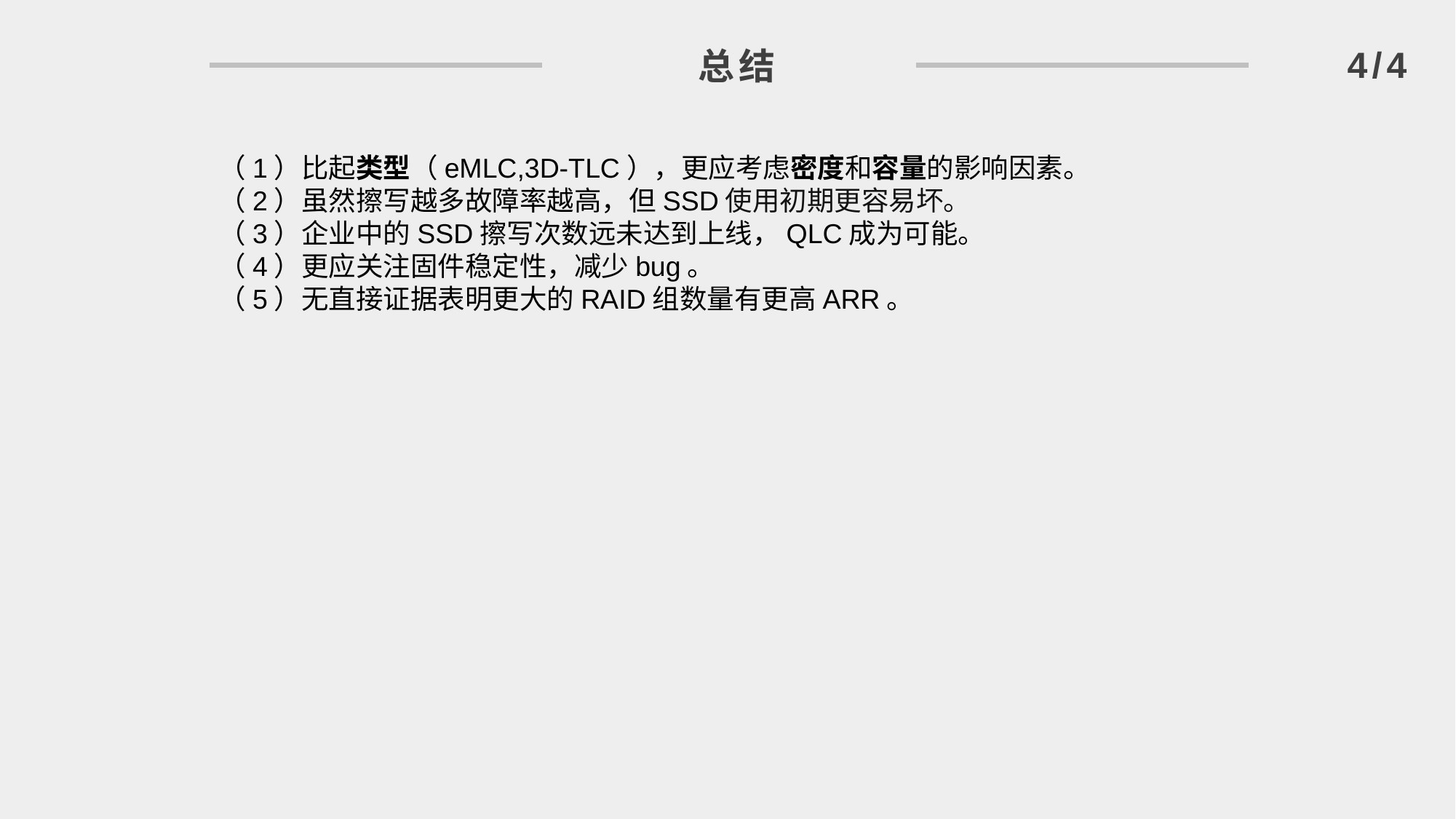

4/4
总结
（1）比起类型（eMLC,3D-TLC），更应考虑密度和容量的影响因素。
（2）虽然擦写越多故障率越高，但SSD使用初期更容易坏。
（3）企业中的SSD擦写次数远未达到上线，QLC成为可能。
（4）更应关注固件稳定性，减少bug。
（5）无直接证据表明更大的RAID组数量有更高ARR。